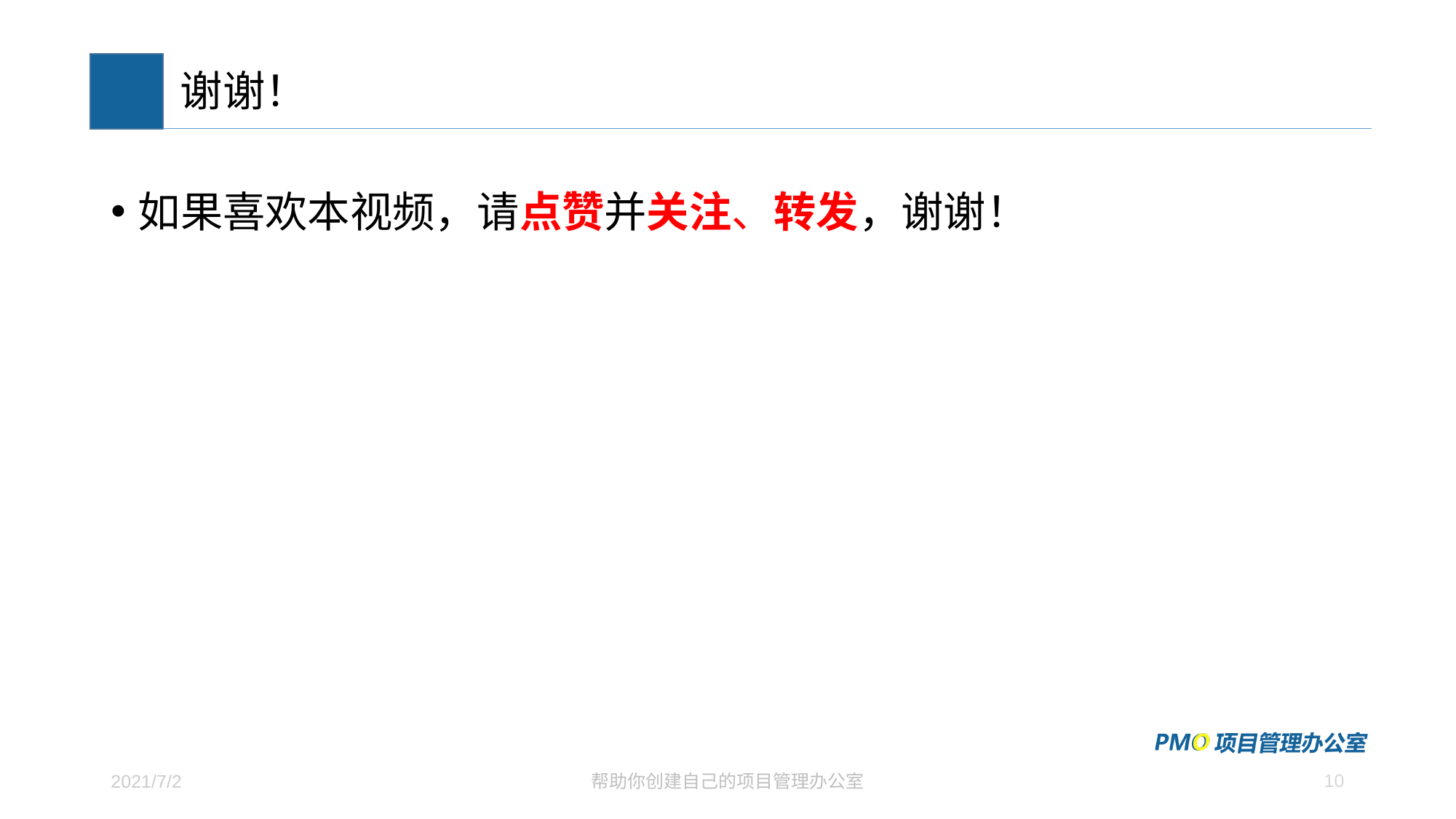

# 谢谢！
如果喜欢本视频，请点赞并关注、转发，谢谢！
10
2021/7/2
帮助你创建自己的项目管理办公室